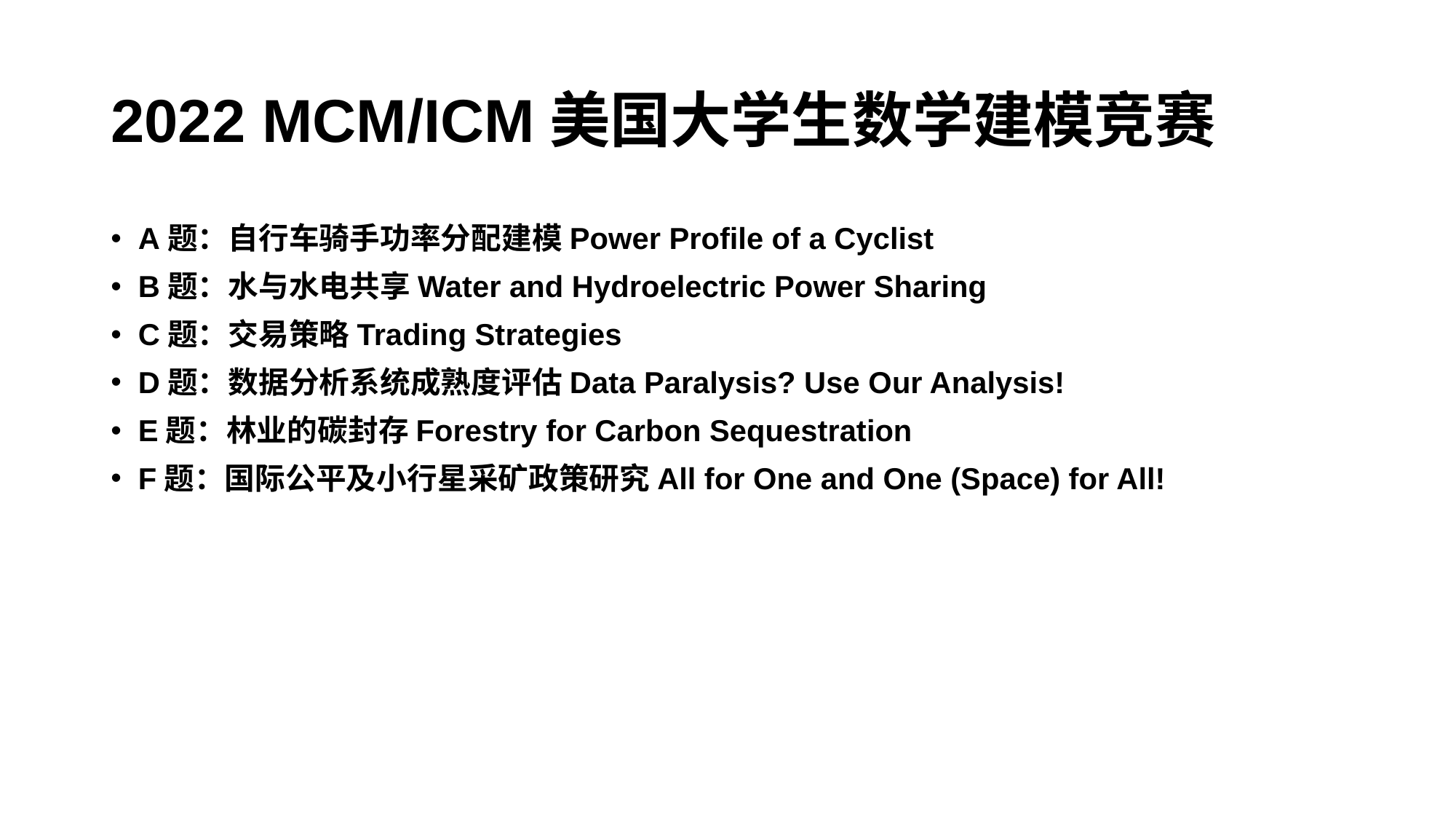

# 2022 MCM/ICM美国大学生数学建模竞赛
A题：自行车骑手功率分配建模Power Profile of a Cyclist
B题：水与水电共享Water and Hydroelectric Power Sharing
C题：交易策略Trading Strategies
D题：数据分析系统成熟度评估Data Paralysis? Use Our Analysis!
E题：林业的碳封存Forestry for Carbon Sequestration
F题：国际公平及小行星采矿政策研究All for One and One (Space) for All!